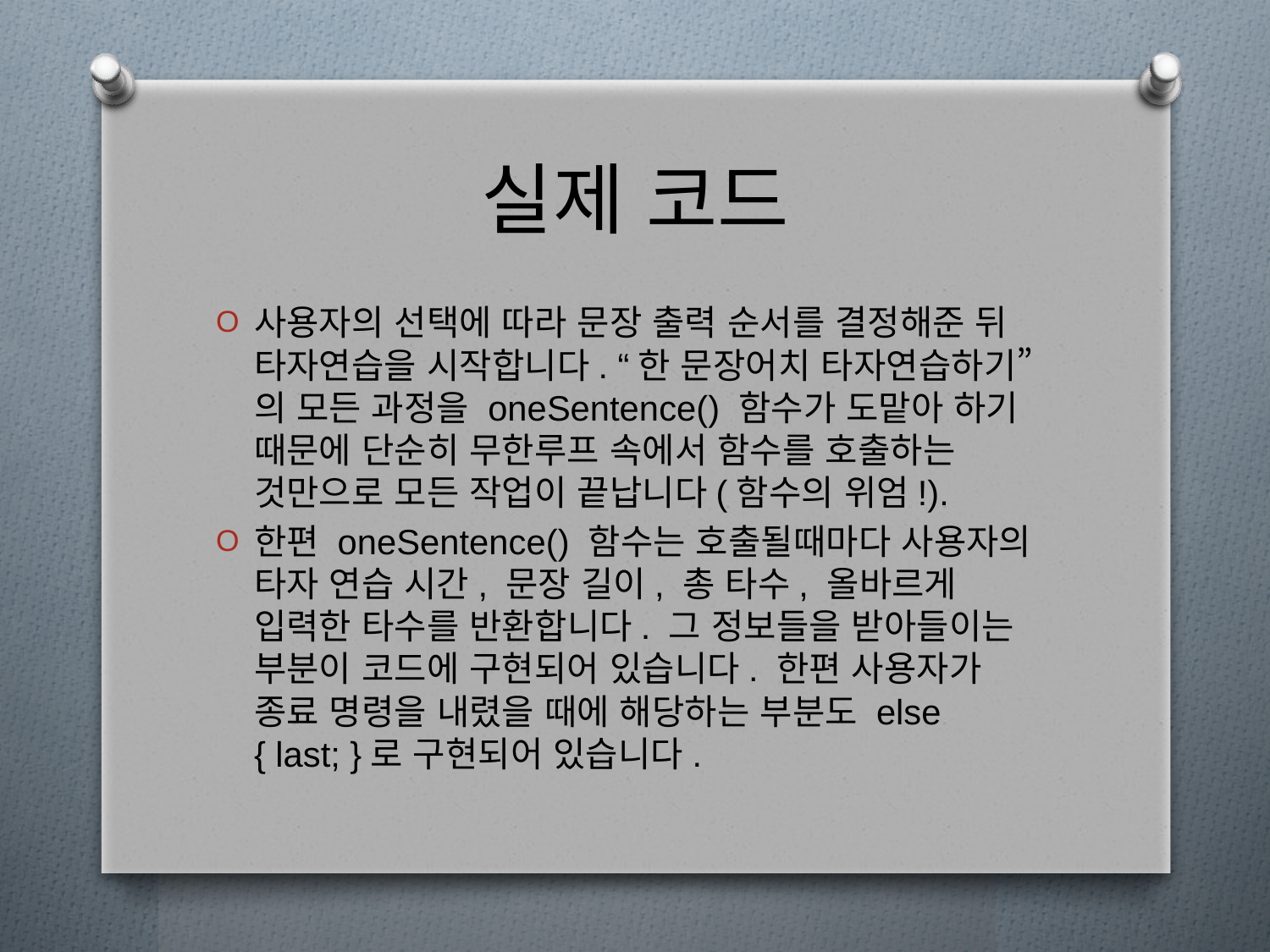

# 실제 코드
사용자의 선택에 따라 문장 출력 순서를 결정해준 뒤 타자연습을 시작합니다. “한 문장어치 타자연습하기”의 모든 과정을 oneSentence() 함수가 도맡아 하기 때문에 단순히 무한루프 속에서 함수를 호출하는 것만으로 모든 작업이 끝납니다(함수의 위엄!).
한편 oneSentence() 함수는 호출될때마다 사용자의 타자 연습 시간, 문장 길이, 총 타수, 올바르게 입력한 타수를 반환합니다. 그 정보들을 받아들이는 부분이 코드에 구현되어 있습니다. 한편 사용자가 종료 명령을 내렸을 때에 해당하는 부분도 else { last; }로 구현되어 있습니다.